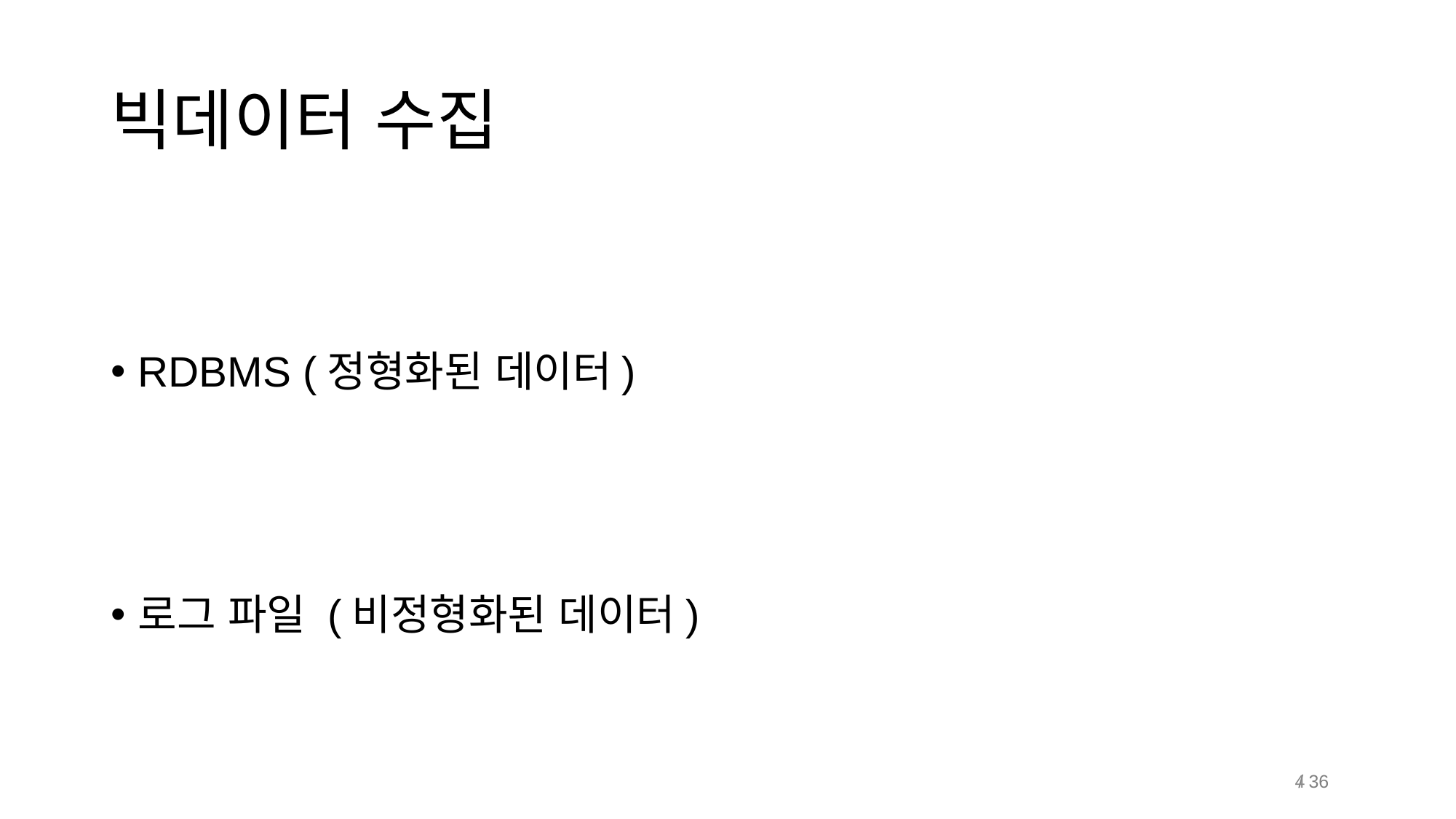

# 빅데이터 수집

RDBMS (정형화된 데이터)

로그 파일 (비정형화된 데이터)

4